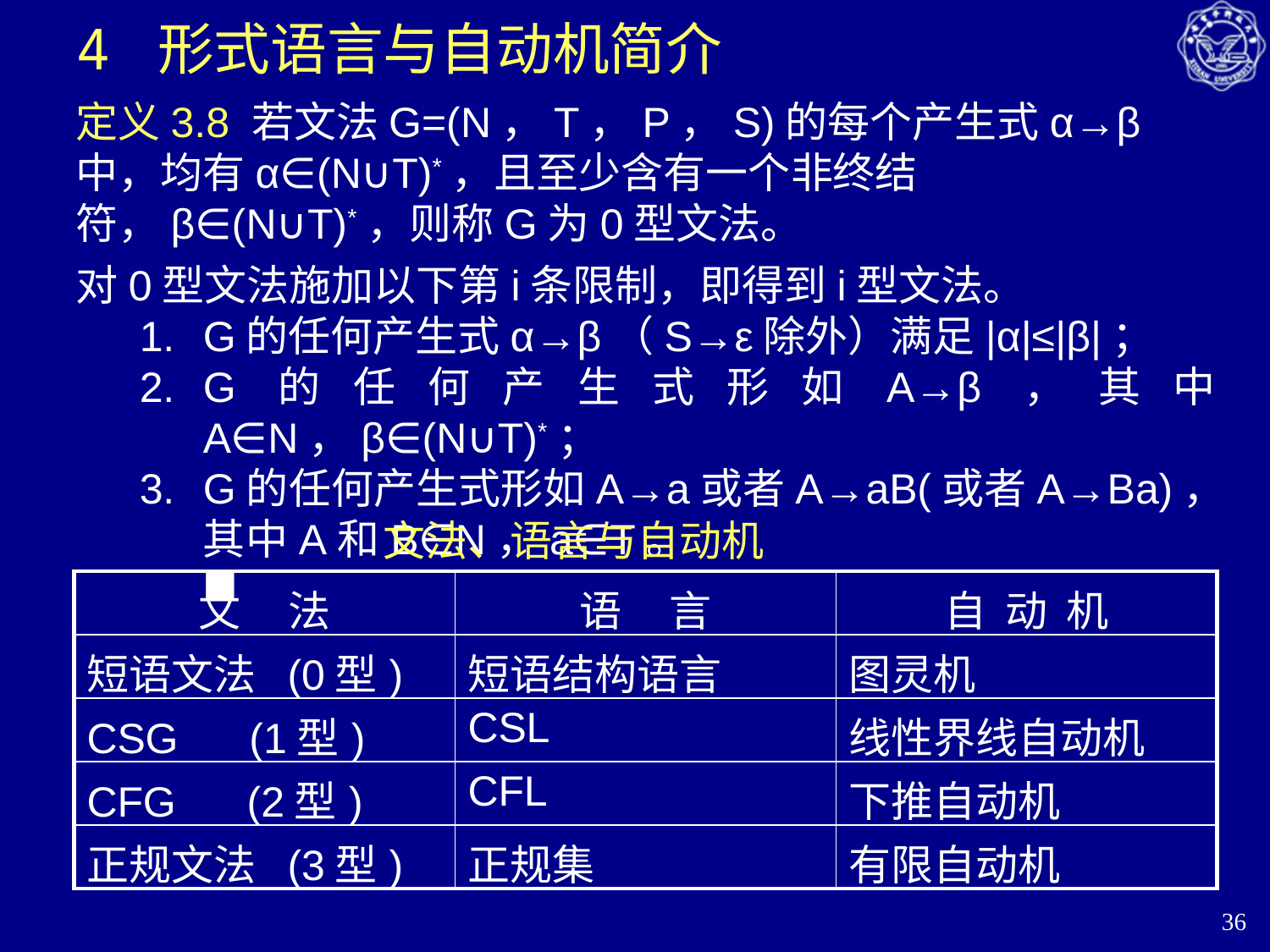

# 4 形式语言与自动机简介
定义3.8 若文法G=(N，T，P，S)的每个产生式α→β中，均有α∈(N∪T)*，且至少含有一个非终结符，β∈(N∪T)*，则称G为0型文法。
对0型文法施加以下第i条限制，即得到i型文法。
G的任何产生式α→β（S→ε除外）满足|α|≤|β|；
G的任何产生式形如A→β，其中A∈N，β∈(N∪T)*；
G的任何产生式形如A→a或者A→aB(或者A→Ba)，其中A和B∈N，a∈T。  					 ■
文法、语言与自动机
| 文 法 | 语 言 | 自 动 机 |
| --- | --- | --- |
| 短语文法 (0型) | 短语结构语言 | 图灵机 |
| CSG (1型) | CSL | 线性界线自动机 |
| CFG (2型) | CFL | 下推自动机 |
| 正规文法 (3型) | 正规集 | 有限自动机 |
36